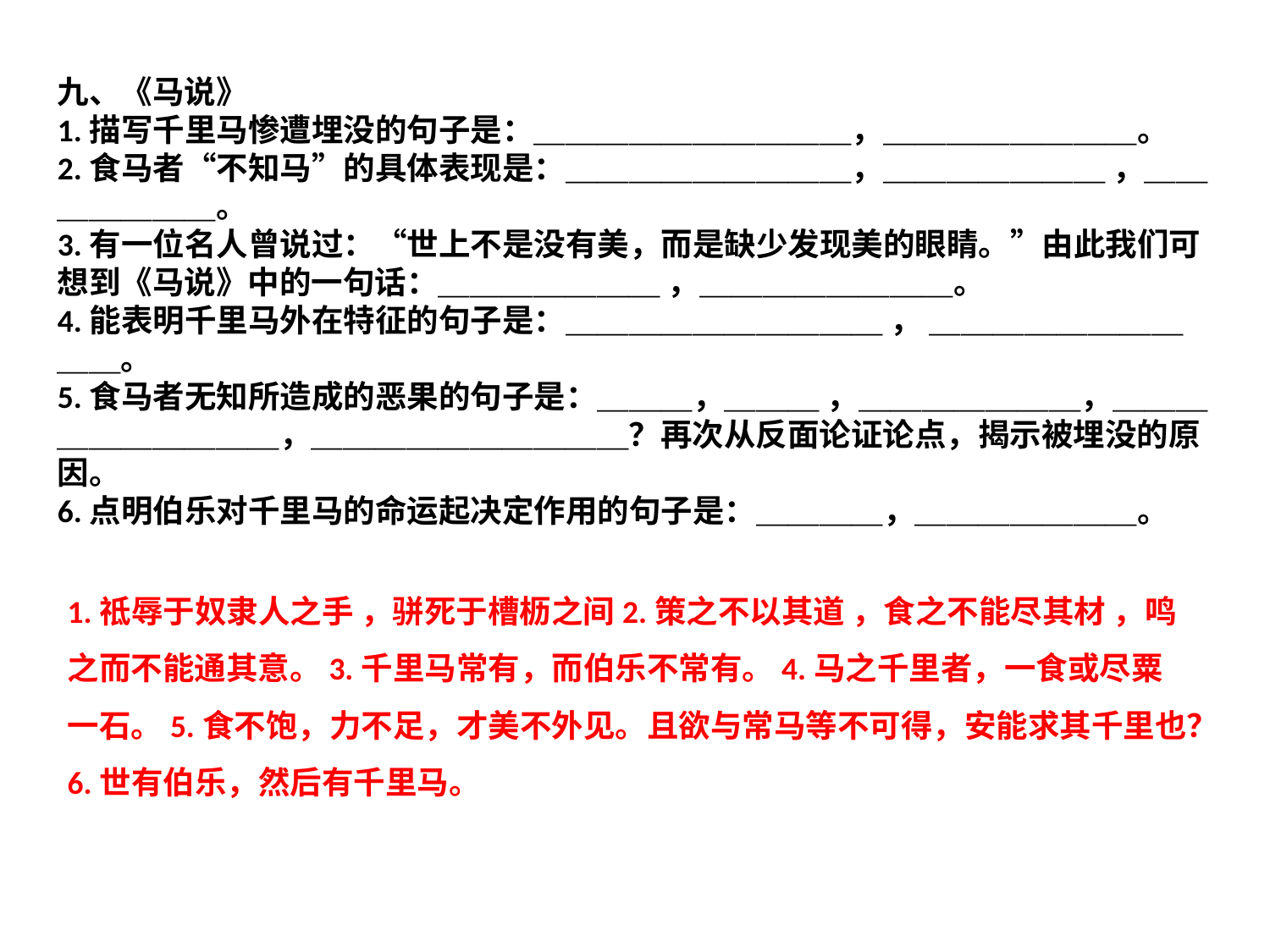

九、《马说》
1.描写千里马惨遭埋没的句子是：＿＿＿＿＿＿＿＿＿＿，＿＿＿＿＿＿＿＿。
2.食马者“不知马”的具体表现是：＿＿＿＿＿＿＿＿＿，＿＿＿＿＿＿＿ ，＿＿＿＿＿＿＿。
3.有一位名人曾说过：“世上不是没有美，而是缺少发现美的眼睛。”由此我们可想到《马说》中的一句话：＿＿＿＿＿＿＿ ，＿＿＿＿＿＿＿＿。
4.能表明千里马外在特征的句子是：＿＿＿＿＿＿＿＿＿＿ ， ＿＿＿＿＿＿＿＿＿＿。
5.食马者无知所造成的恶果的句子是：＿＿＿，＿＿＿ ，＿＿＿＿＿＿＿，＿＿＿＿＿＿＿＿＿＿，＿＿＿＿＿＿＿＿＿＿？再次从反面论证论点，揭示被埋没的原因。
6.点明伯乐对千里马的命运起决定作用的句子是：＿＿＿＿，＿＿＿＿＿＿＿。

1.祗辱于奴隶人之手 ，骈死于槽枥之间2.策之不以其道 ，食之不能尽其材 ，鸣之而不能通其意。3.千里马常有，而伯乐不常有。4.马之千里者，一食或尽粟一石。5.食不饱，力不足，才美不外见。且欲与常马等不可得，安能求其千里也？6.世有伯乐，然后有千里马。